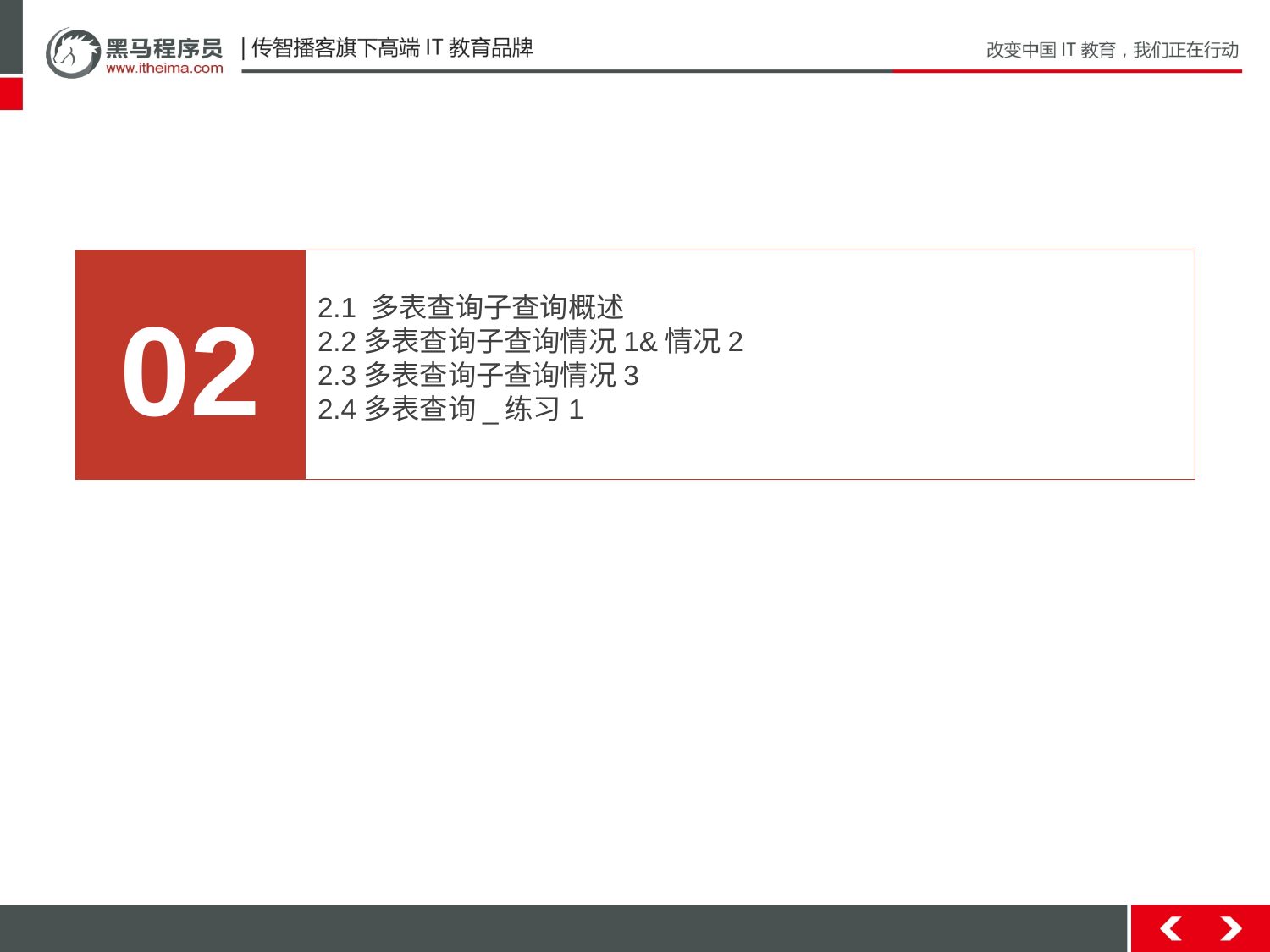

02

2.1 多表查询子查询概述
2.2多表查询子查询情况1&情况2
2.3多表查询子查询情况3
2.4多表查询_练习1